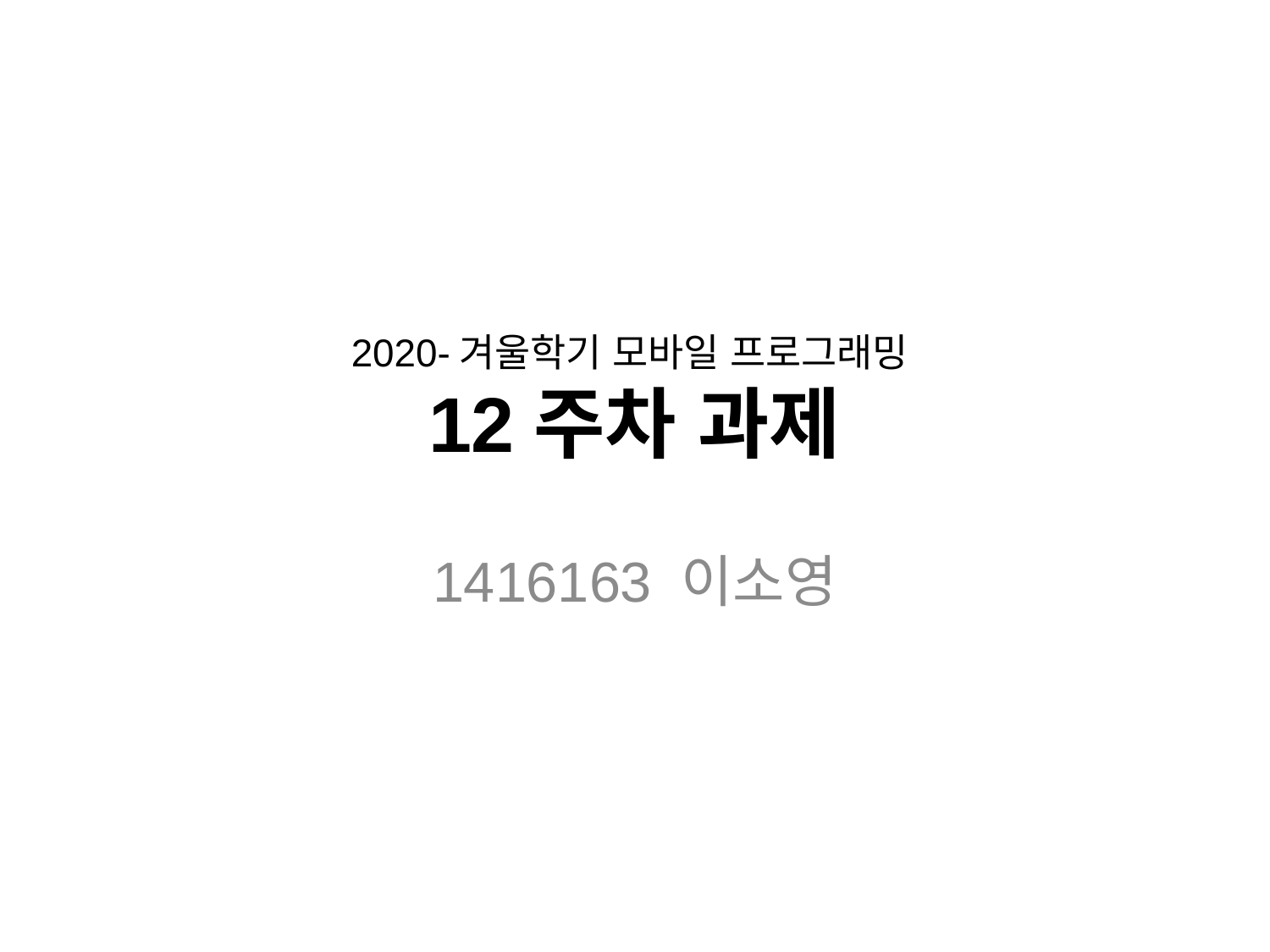

# 2020-겨울학기 모바일 프로그래밍 12주차 과제
1416163 이소영